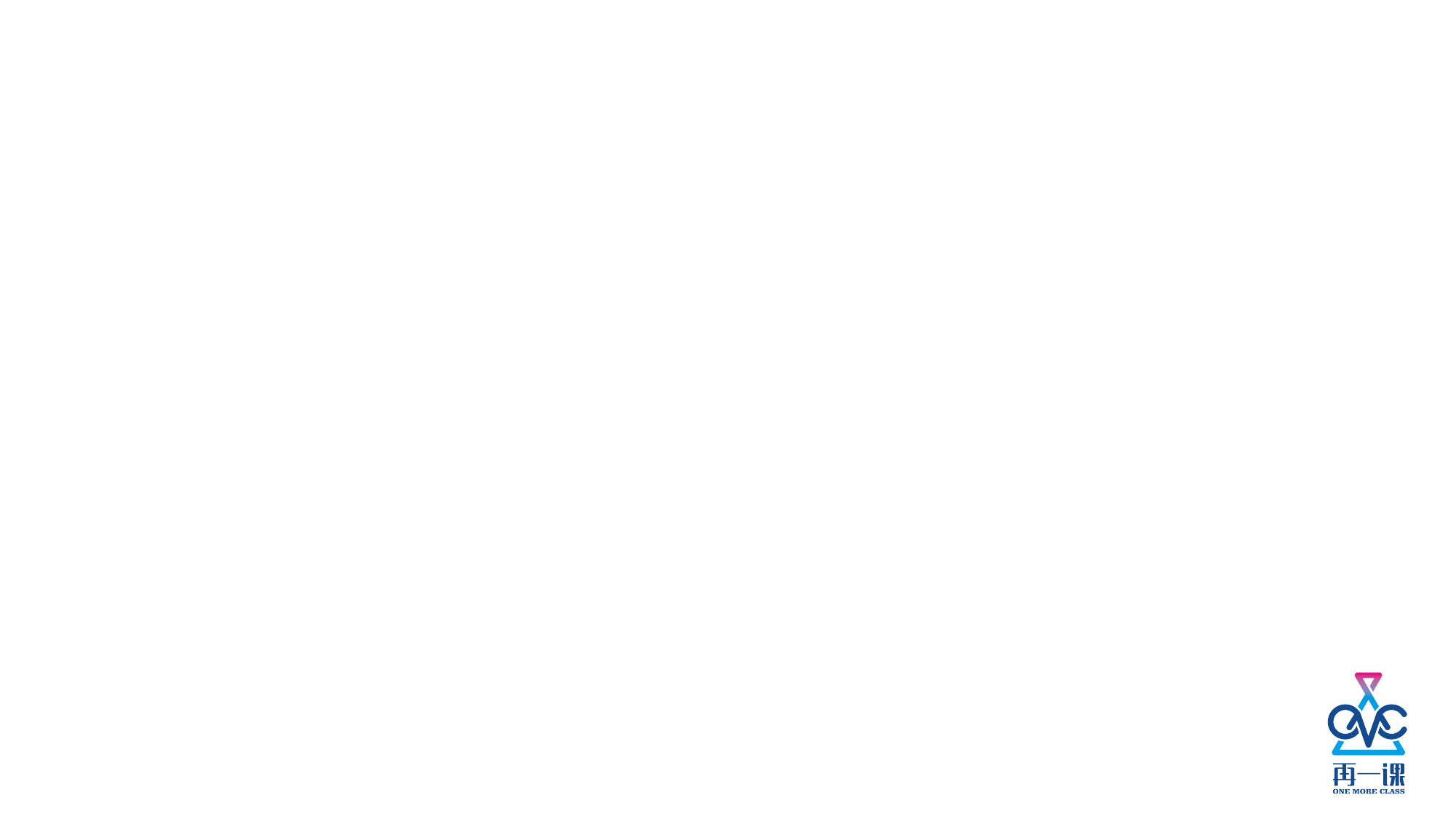

CPT103
Introduction to Database
数据库导论
Lec 2: Defining & Modifying Tables